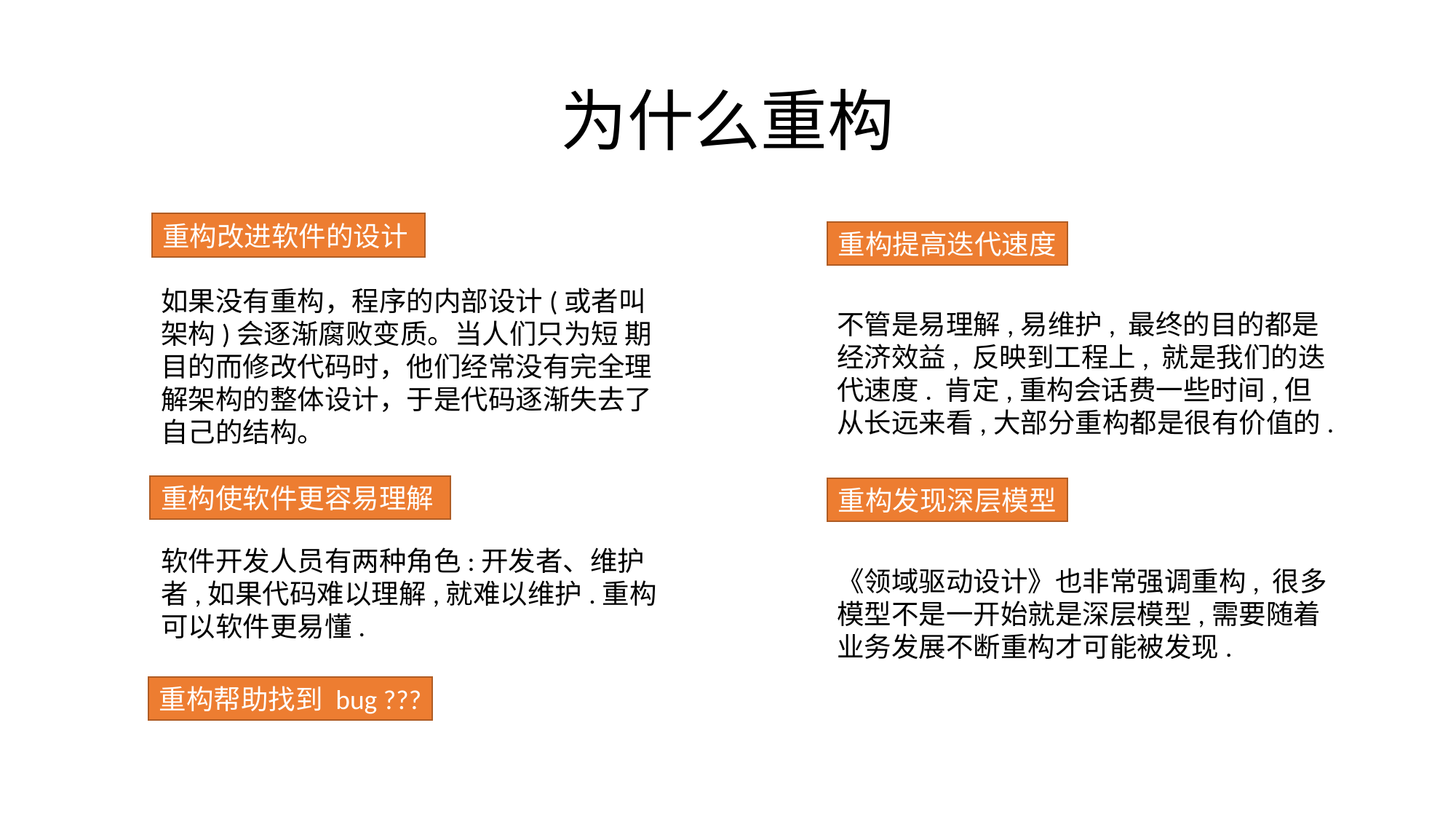

# 为什么重构
重构改进软件的设计
重构提高迭代速度
如果没有重构，程序的内部设计(或者叫架构)会逐渐腐败变质。当人们只为短 期目的而修改代码时，他们经常没有完全理解架构的整体设计，于是代码逐渐失去了 自己的结构。

不管是易理解,易维护, 最终的目的都是经济效益, 反映到工程上, 就是我们的迭代速度. 肯定,重构会话费一些时间,但从长远来看,大部分重构都是很有价值的.
重构使软件更容易理解
重构发现深层模型
软件开发人员有两种角色:开发者、维护者,如果代码难以理解,就难以维护.重构可以软件更易懂.
《领域驱动设计》也非常强调重构, 很多模型不是一开始就是深层模型,需要随着业务发展不断重构才可能被发现.
重构帮助找到 bug ???